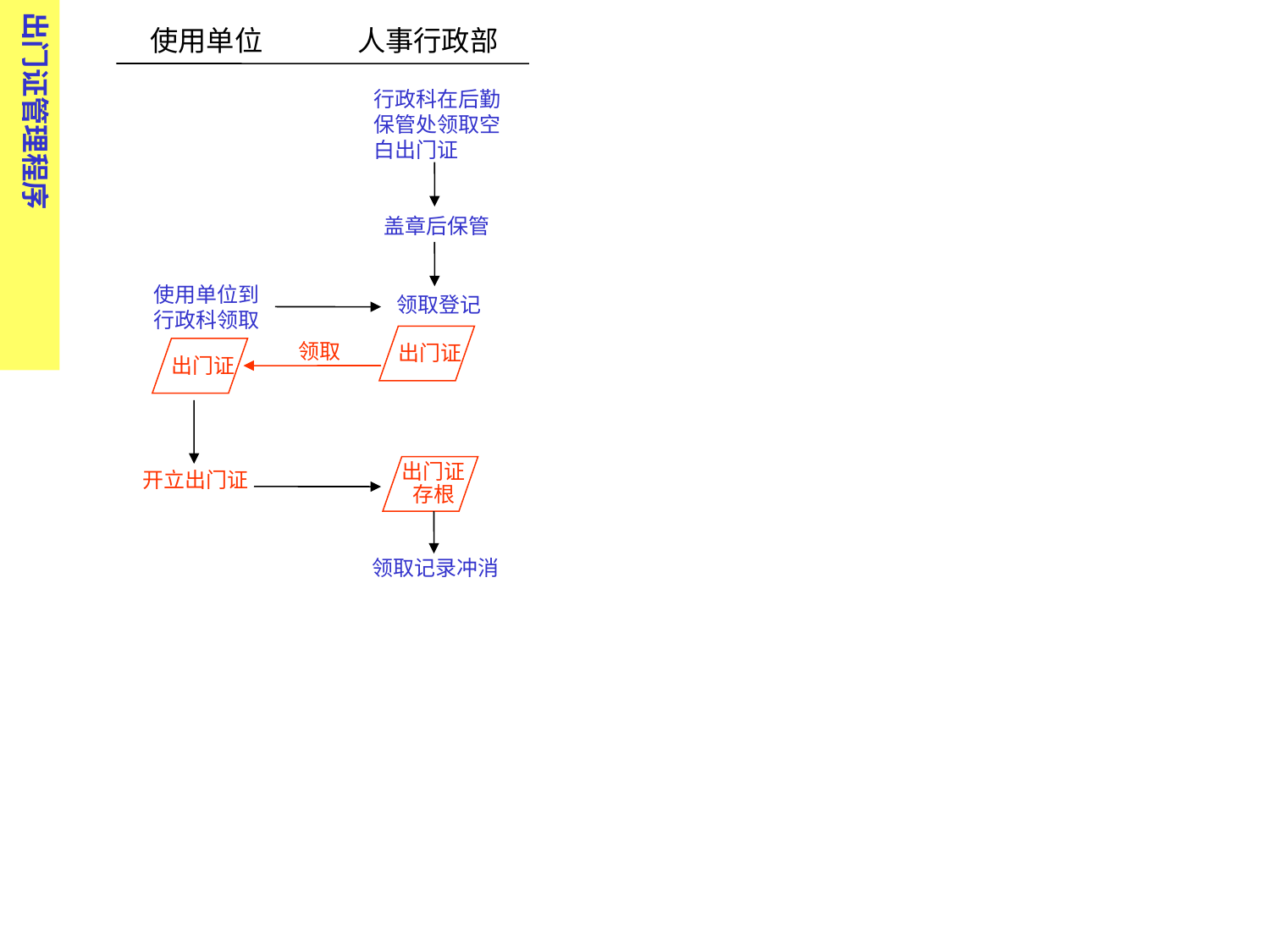

出门证管理程序
使用单位               人事行政部

行政科在后勤保管处领取空白出门证

盖章后保管

使用单位到行政科领取
领取登记

领取
出门证

出门证

出门证存根

开立出门证

领取记录冲消
32